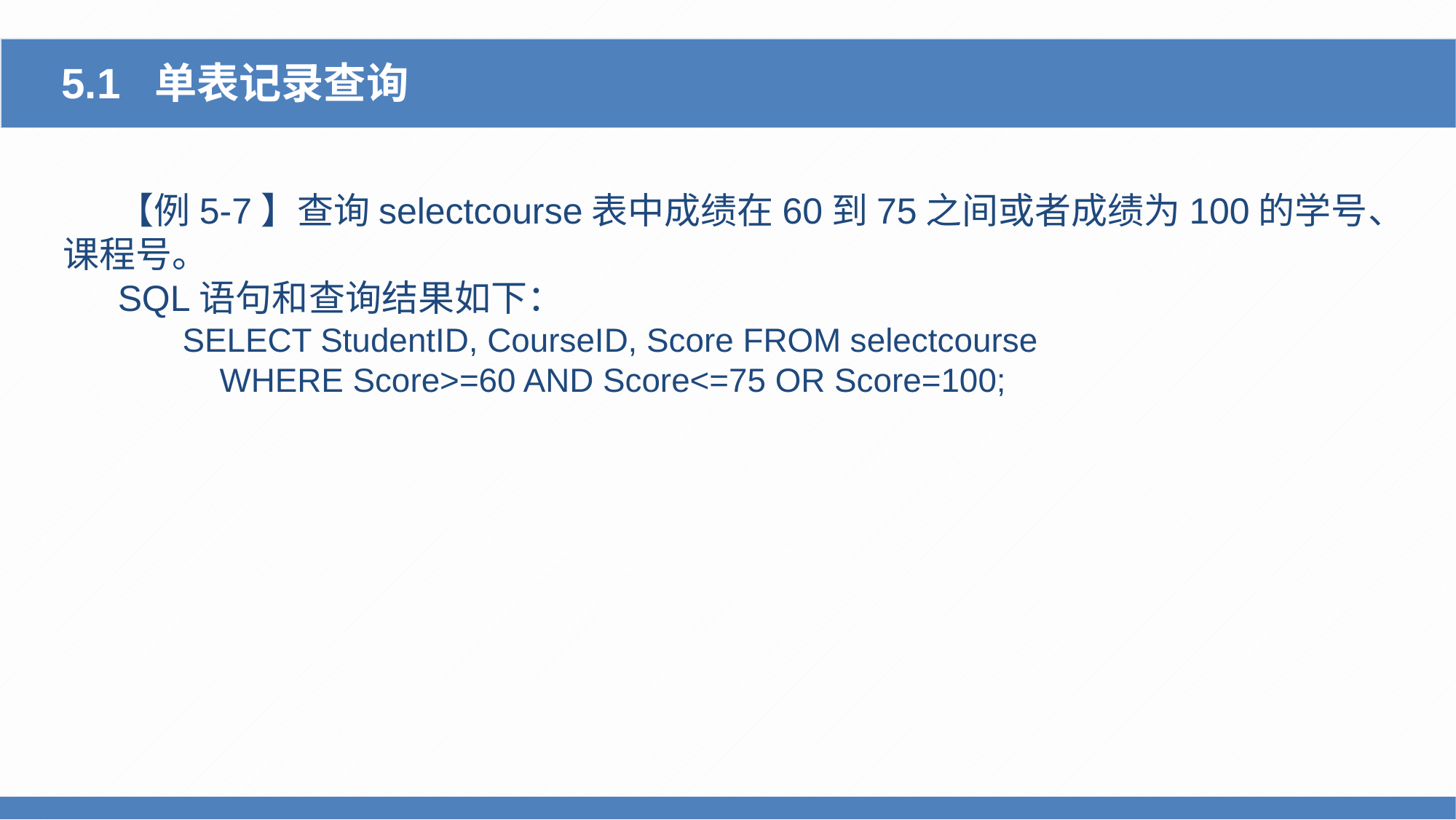

5.1  单表记录查询
【例5-7】查询selectcourse表中成绩在60到75之间或者成绩为100的学号、课程号。
SQL语句和查询结果如下：
SELECT StudentID, CourseID, Score FROM selectcourse
    WHERE Score>=60 AND Score<=75 OR Score=100;